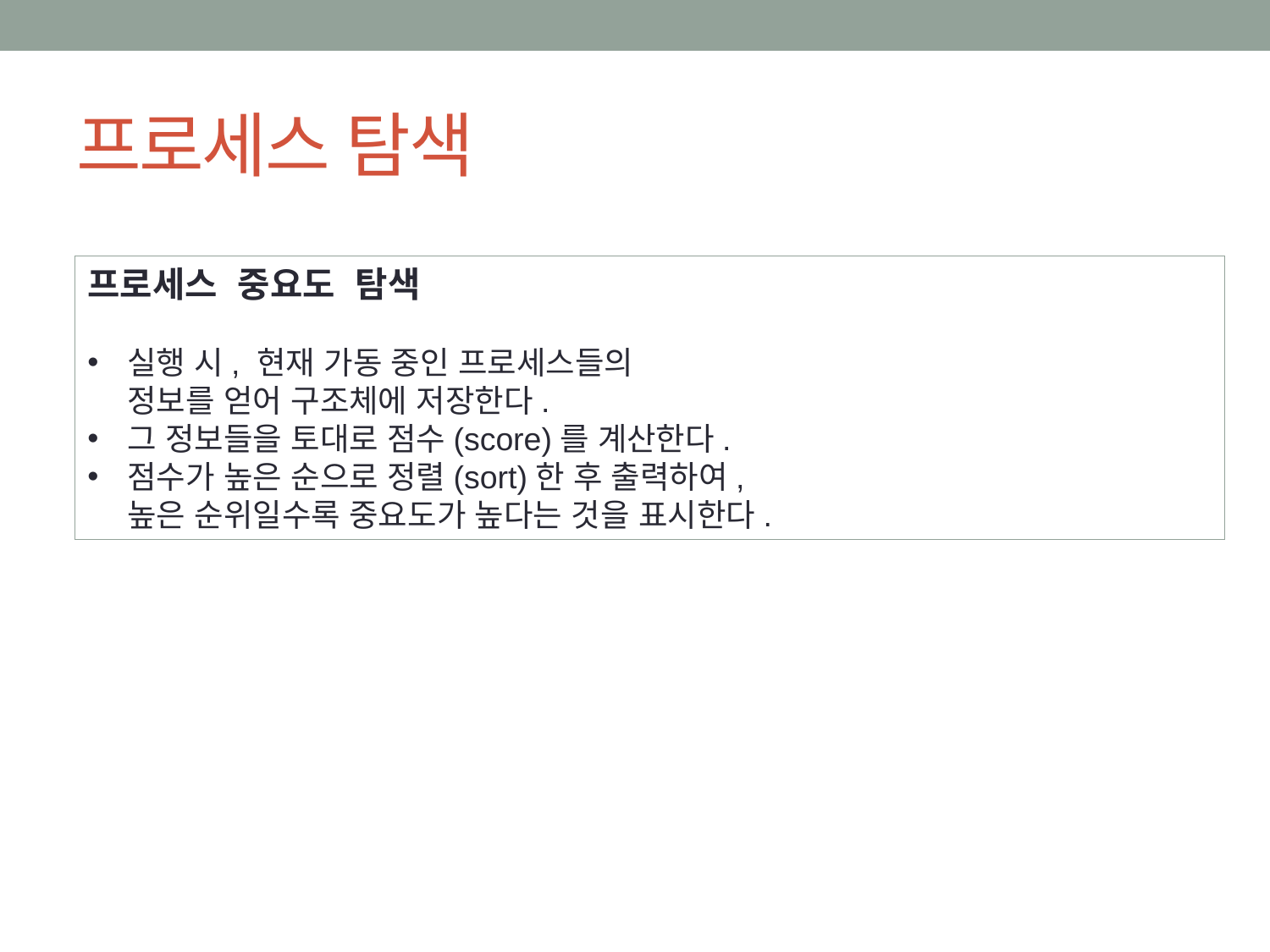

# 프로세스 탐색
프로세스  중요도  탐색

실행 시, 현재 가동 중인 프로세스들의
정보를 얻어 구조체에 저장한다.
그 정보들을 토대로 점수(score)를 계산한다.
점수가 높은 순으로 정렬(sort)한 후 출력하여,
높은 순위일수록 중요도가 높다는 것을 표시한다.